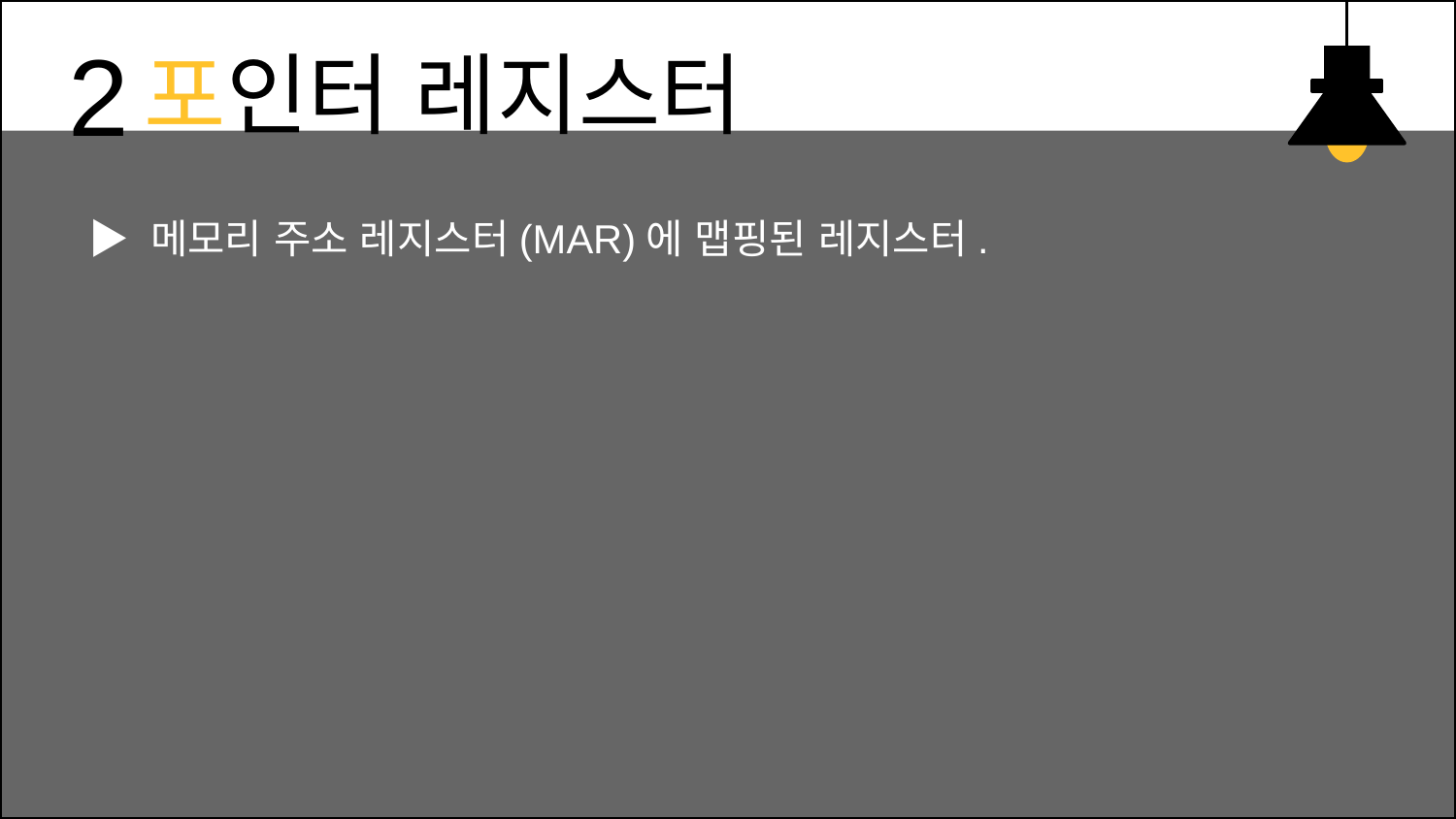

2
포인터 레지스터
▶ 메모리 주소 레지스터(MAR)에 맵핑된 레지스터.